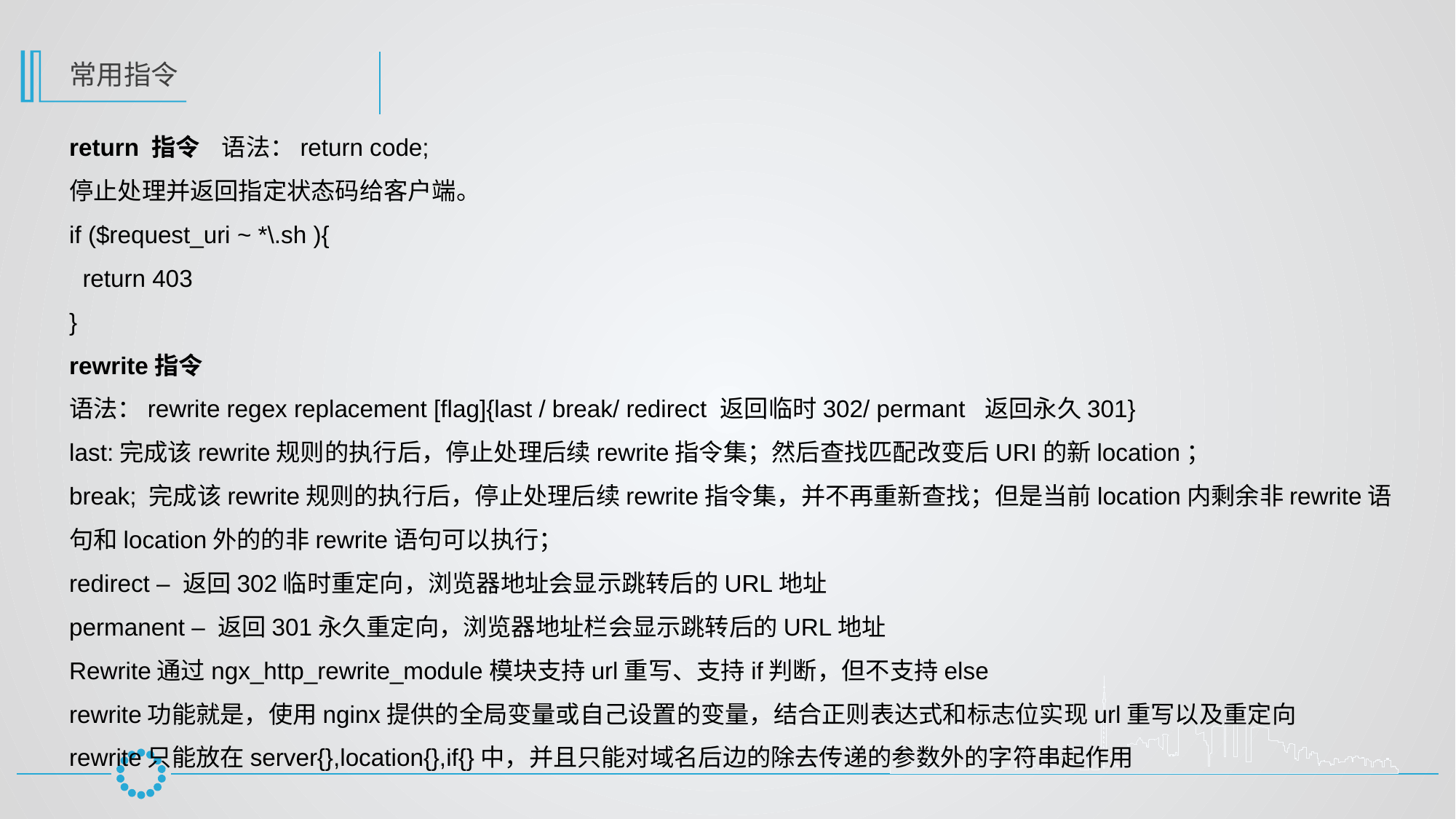

常用指令
return 指令    语法：return code;
停止处理并返回指定状态码给客户端。
if ($request_uri ~ *\.sh ){
  return 403
}
rewrite指令
语法：rewrite regex replacement [flag]{last / break/ redirect 返回临时302/ permant  返回永久301}
last:完成该rewrite规则的执行后，停止处理后续rewrite指令集；然后查找匹配改变后URI的新location；
break; 完成该rewrite规则的执行后，停止处理后续rewrite指令集，并不再重新查找；但是当前location内剩余非rewrite语句和location外的的非rewrite语句可以执行；
redirect – 返回302临时重定向，浏览器地址会显示跳转后的URL地址
permanent – 返回301永久重定向，浏览器地址栏会显示跳转后的URL地址
Rewrite通过ngx_http_rewrite_module模块支持url重写、支持if判断，但不支持else
rewrite功能就是，使用nginx提供的全局变量或自己设置的变量，结合正则表达式和标志位实现url重写以及重定向
rewrite只能放在server{},location{},if{}中，并且只能对域名后边的除去传递的参数外的字符串起作用

16